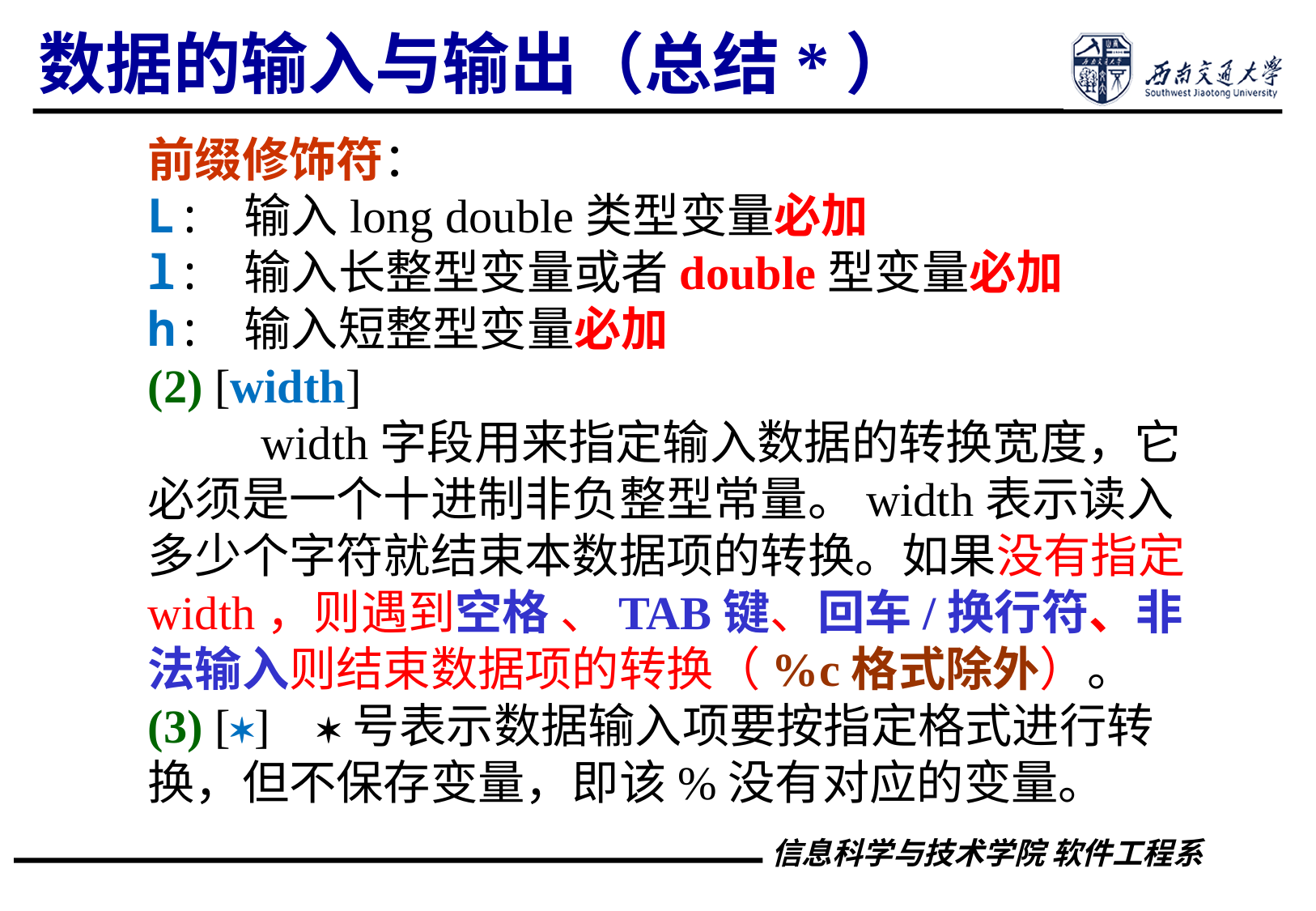

数据的输入与输出（总结*）
前缀修饰符：
L: 输入long double类型变量必加
l: 输入长整型变量或者double型变量必加
h: 输入短整型变量必加
(2) [width]
    width字段用来指定输入数据的转换宽度，它必须是一个十进制非负整型常量。width表示读入多少个字符就结束本数据项的转换。如果没有指定width，则遇到空格 、TAB键、回车/换行符、非法输入则结束数据项的转换（%c格式除外）。
(3) [∗]    ∗号表示数据输入项要按指定格式进行转换，但不保存变量，即该%没有对应的变量。